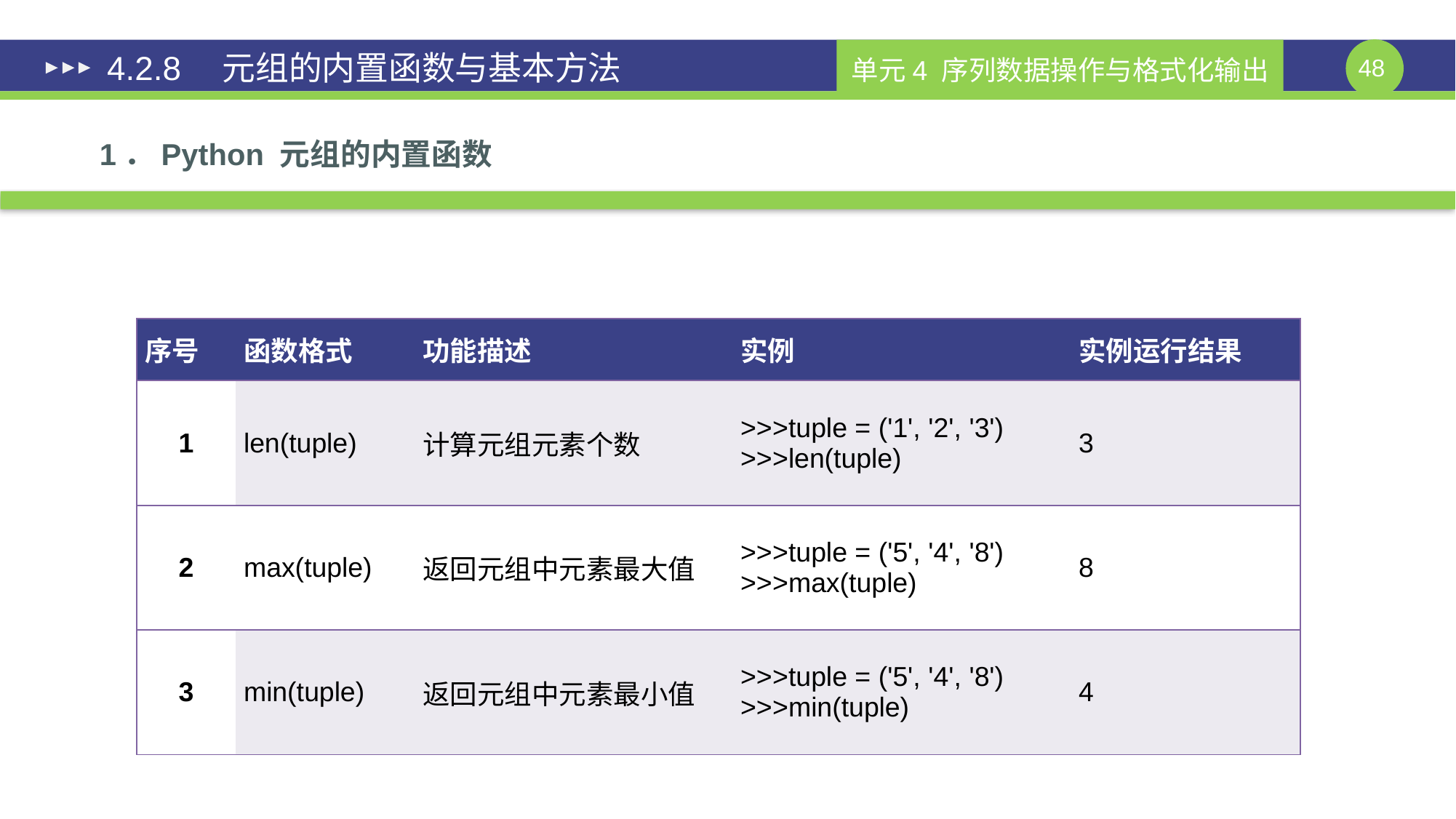

# 4.2.8　元组的内置函数与基本方法
1．Python 元组的内置函数

| 序号 | 函数格式 | 功能描述 | 实例 | 实例运行结果 |
| --- | --- | --- | --- | --- |
| 1 | len(tuple) | 计算元组元素个数 | >>>tuple = ('1', '2', '3') >>>len(tuple) | 3 |
| 2 | max(tuple) | 返回元组中元素最大值 | >>>tuple = ('5', '4', '8') >>>max(tuple) | 8 |
| 3 | min(tuple) | 返回元组中元素最小值 | >>>tuple = ('5', '4', '8') >>>min(tuple) | 4 |